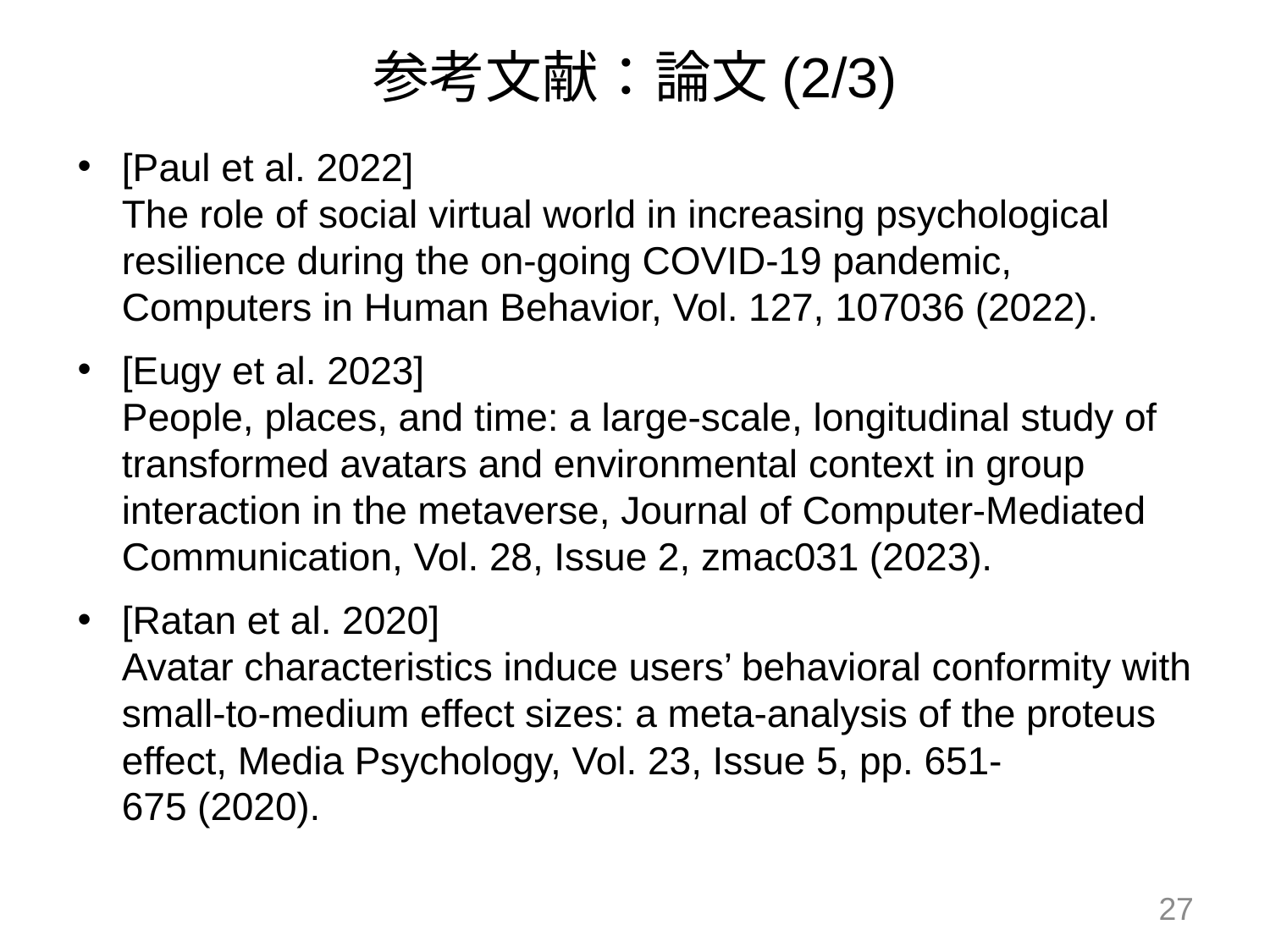

# 参考文献：論文(2/3)
[Paul et al. 2022]
The role of social virtual world in increasing psychological resilience during the on-going COVID-19 pandemic, Computers in Human Behavior, Vol. 127, 107036 (2022).
[Eugy et al. 2023]
People, places, and time: a large-scale, longitudinal study of transformed avatars and environmental context in group interaction in the metaverse, Journal of Computer-Mediated Communication, Vol. 28, Issue 2, zmac031 (2023).
[Ratan et al. 2020]
Avatar characteristics induce users’ behavioral conformity with small-to-medium effect sizes: a meta-analysis of the proteus effect, Media Psychology, Vol. 23, Issue 5, pp. 651-675 (2020).
27